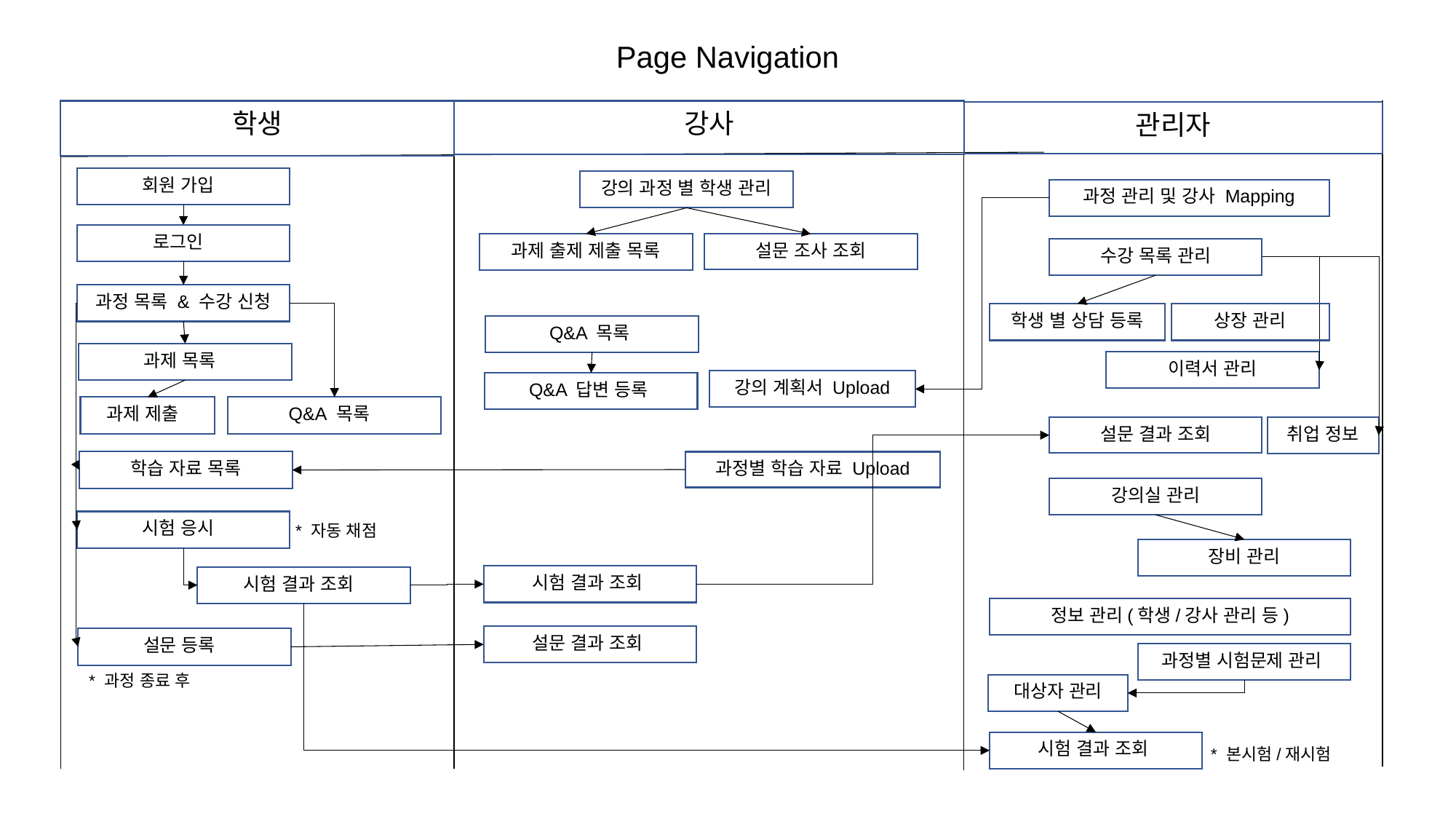

Page Navigation
학생
강사
관리자
회원 가입
강의 과정 별 학생 관리
과정 관리 및 강사 Mapping
로그인
과제 출제 제출 목록
설문 조사 조회
수강 목록 관리
과정 목록 & 수강 신청
학생 별 상담 등록
상장 관리
Q&A 목록
과제 목록
이력서 관리
강의 계획서 Upload
Q&A 답변 등록
과제 제출
Q&A 목록
취업 정보
설문 결과 조회
학습 자료 목록
과정별 학습 자료 Upload
강의실 관리
시험 응시
* 자동 채점
장비 관리
시험 결과 조회
시험 결과 조회
정보 관리(학생/강사 관리 등)
설문 결과 조회
설문 등록
과정별 시험문제 관리
* 과정 종료 후
대상자 관리
시험 결과 조회
* 본시험/재시험